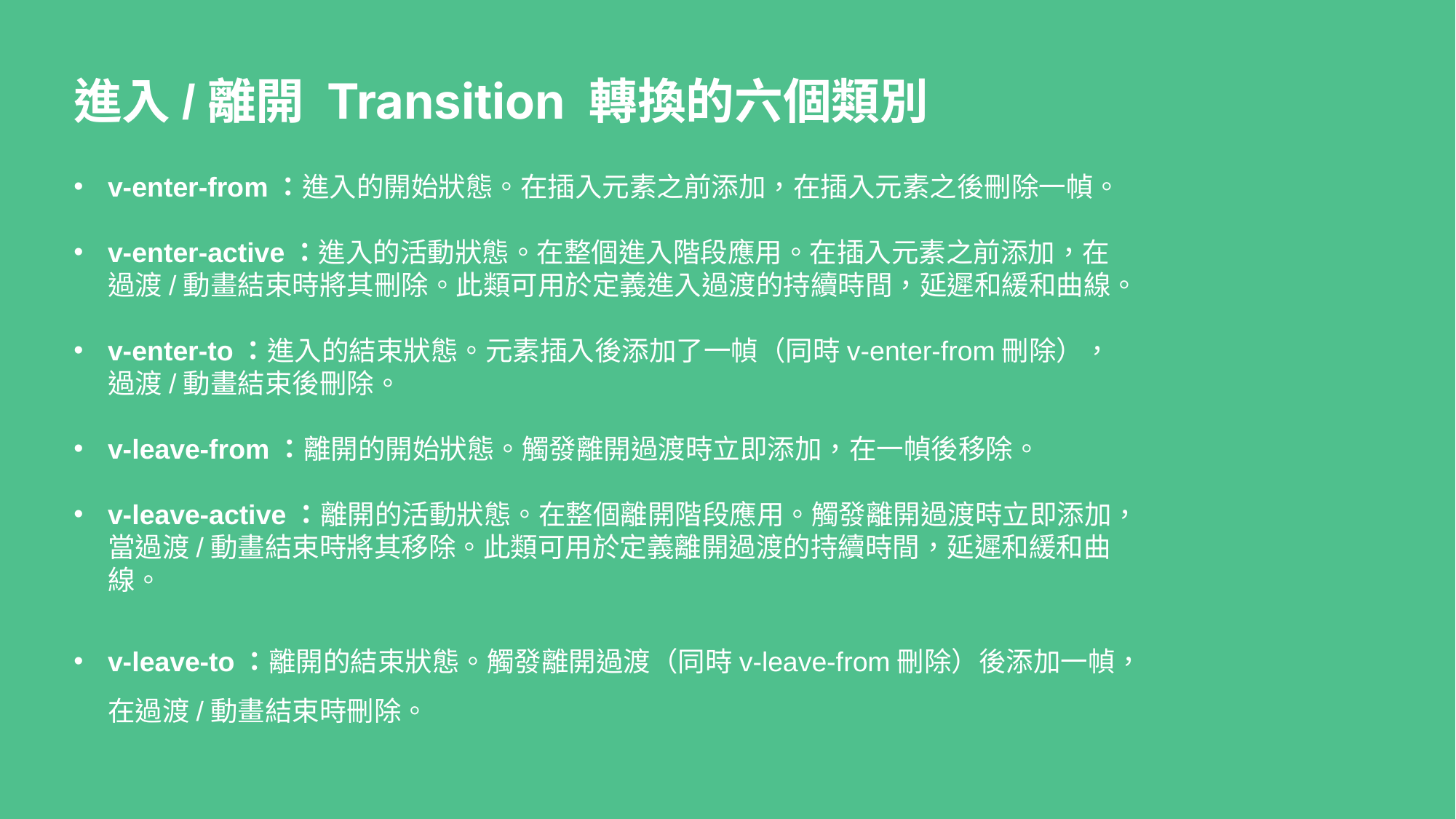

進入/離開 Transition 轉換的六個類別
v-enter-from：進入的開始狀態。在插入元素之前添加，在插入元素之後刪除一幀。

v-enter-active：進入的活動狀態。在整個進入階段應用。在插入元素之前添加，在過渡/動畫結束時將其刪除。此類可用於定義進入過渡的持續時間，延遲和緩和曲線。

v-enter-to：進入的結束狀態。元素插入後添加了一幀（同時v-enter-from刪除），過渡/動畫結束後刪除。

v-leave-from：離開的開始狀態。觸發離開過渡時立即添加，在一幀後移除。

v-leave-active：離開的活動狀態。在整個離開階段應用。觸發離開過渡時立即添加，當過渡/動畫結束時將其移除。此類可用於定義離開過渡的持續時間，延遲和緩和曲線。

v-leave-to：離開的結束狀態。觸發離開過渡（同時v-leave-from刪除）後添加一幀，在過渡/動畫結束時刪除。